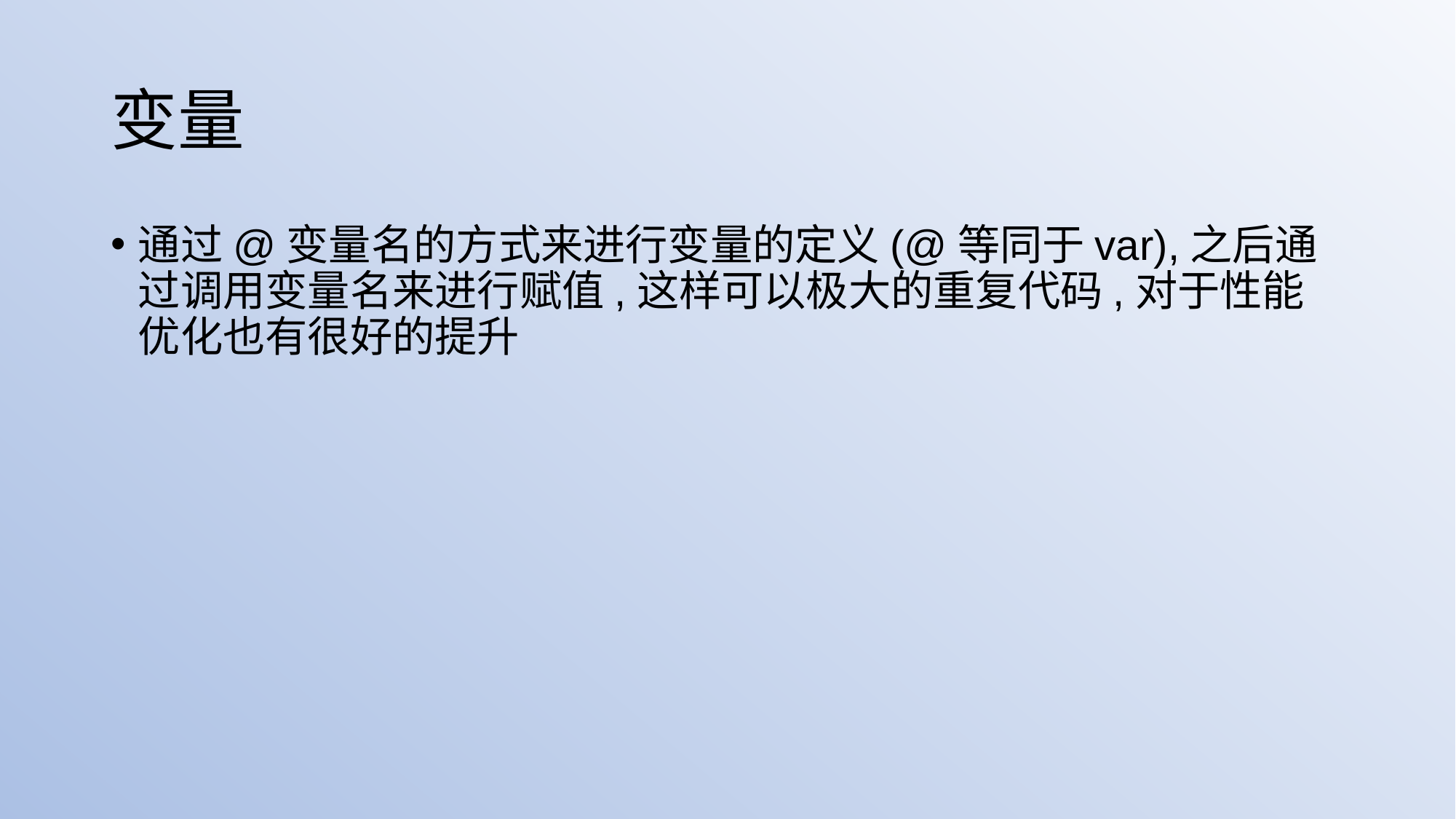

# 变量
通过@变量名的方式来进行变量的定义(@等同于var),之后通过调用变量名来进行赋值,这样可以极大的重复代码,对于性能优化也有很好的提升